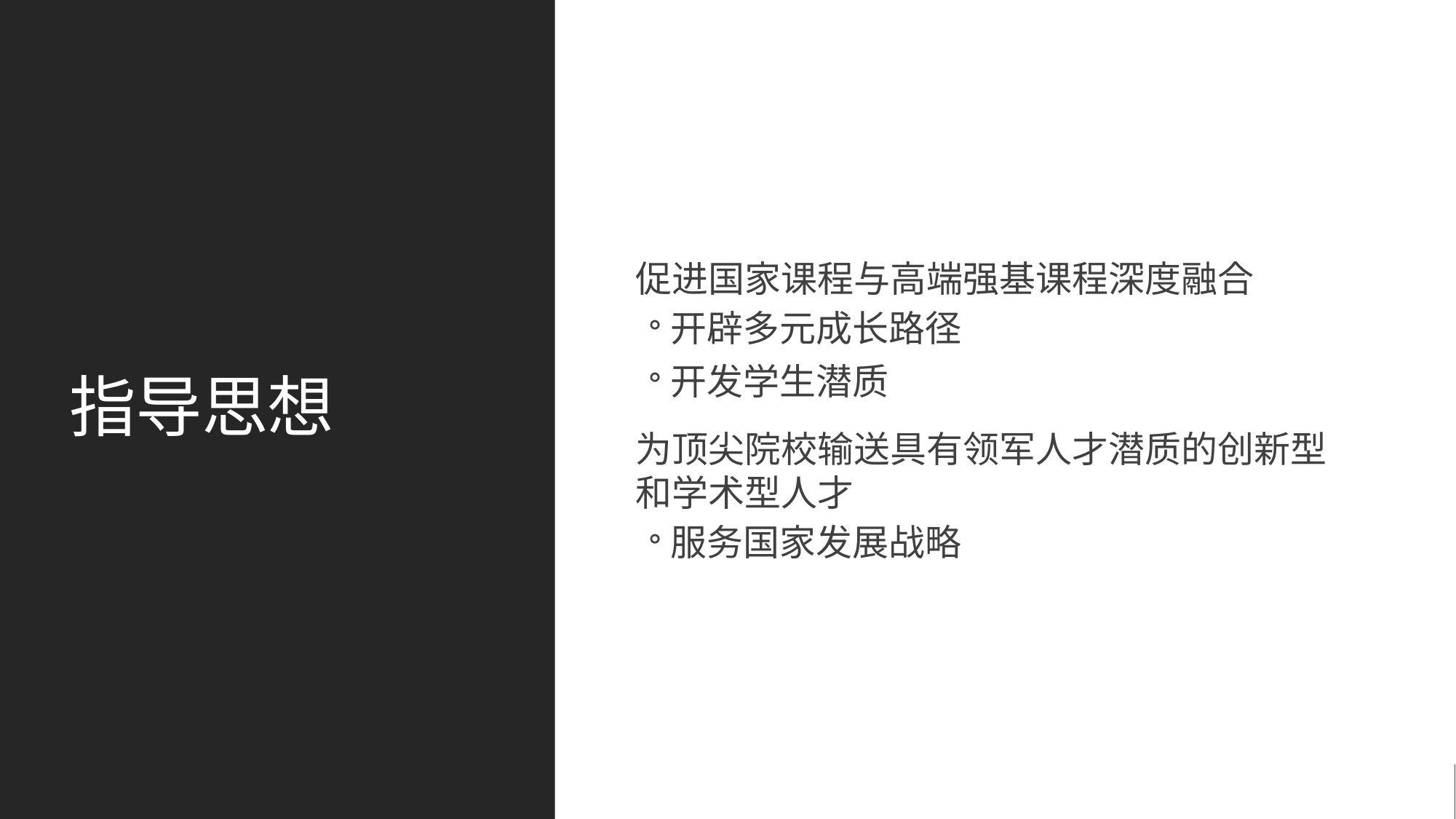

# 指导思想
促进国家课程与高端强基课程深度融合
开辟多元成长路径
开发学生潜质
为顶尖院校输送具有领军人才潜质的创新型和学术型人才
服务国家发展战略